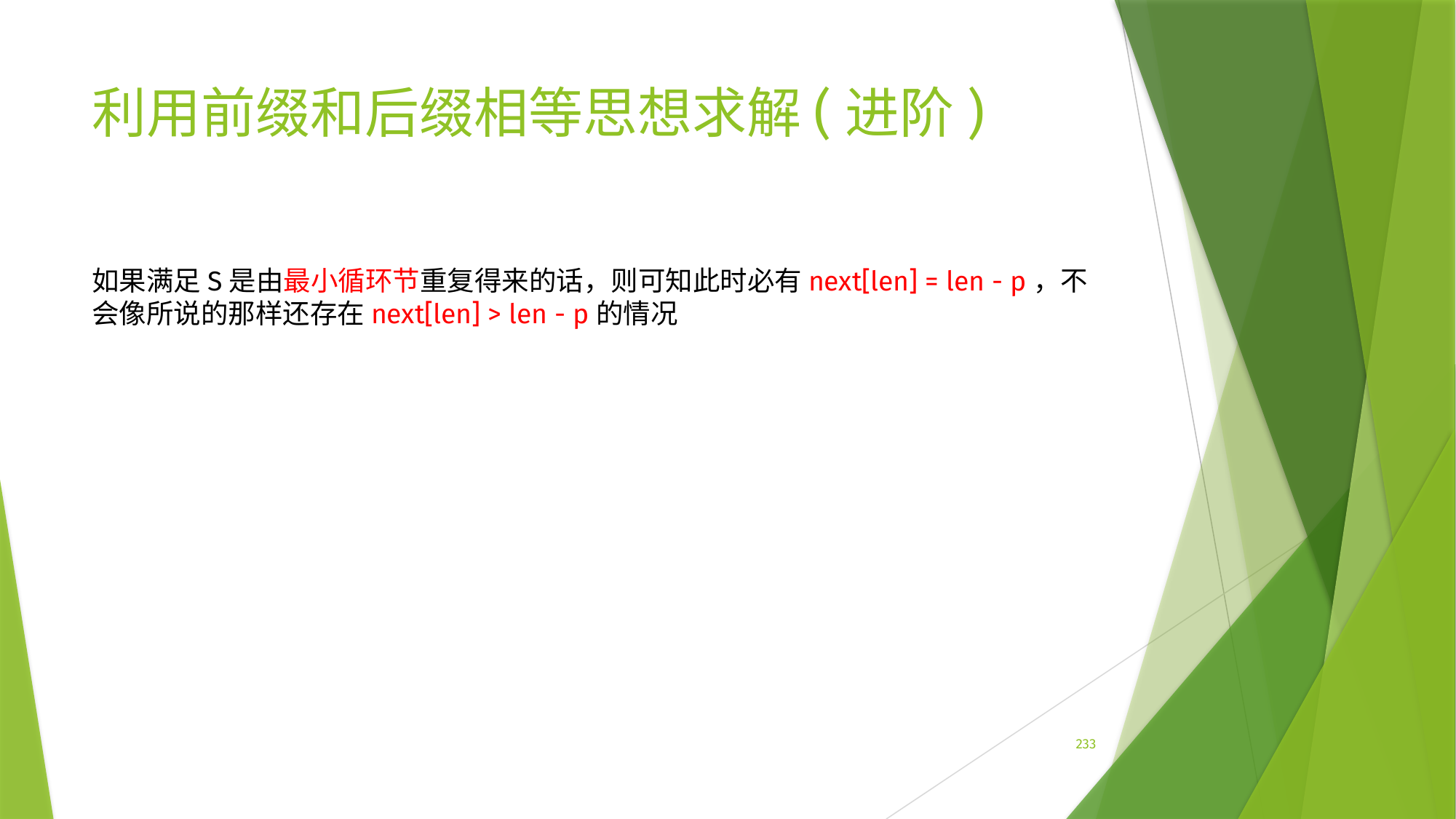

# 利用前缀和后缀相等思想求解(进阶)
如果满足S是由最小循环节重复得来的话，则可知此时必有next[len] = len - p，不会像所说的那样还存在next[len] > len - p的情况

233